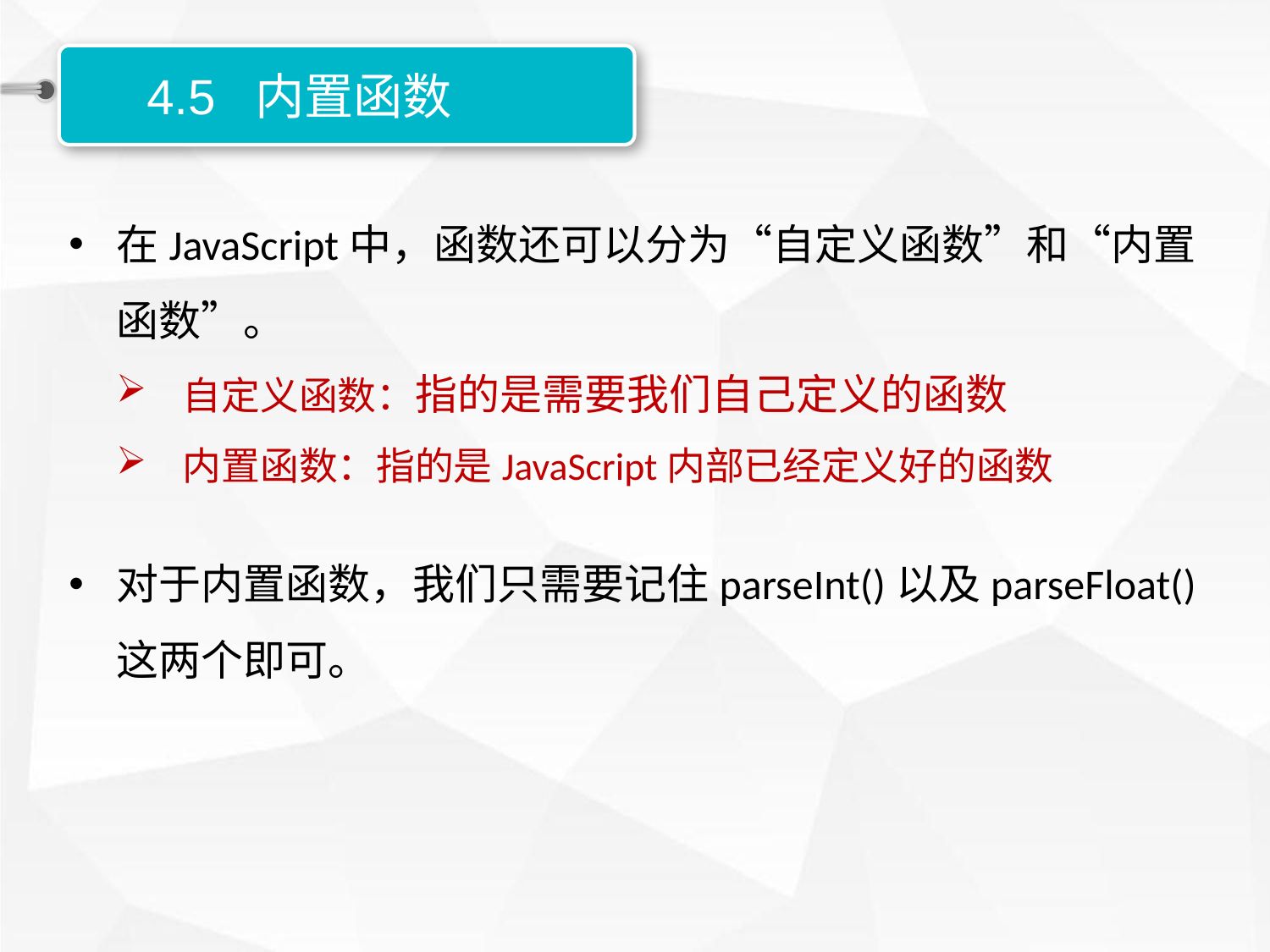

4.5  内置函数

在JavaScript中，函数还可以分为“自定义函数”和“内置函数”。
  自定义函数：指的是需要我们自己定义的函数
  内置函数：指的是JavaScript内部已经定义好的函数
对于内置函数，我们只需要记住parseInt()以及parseFloat()这两个即可。